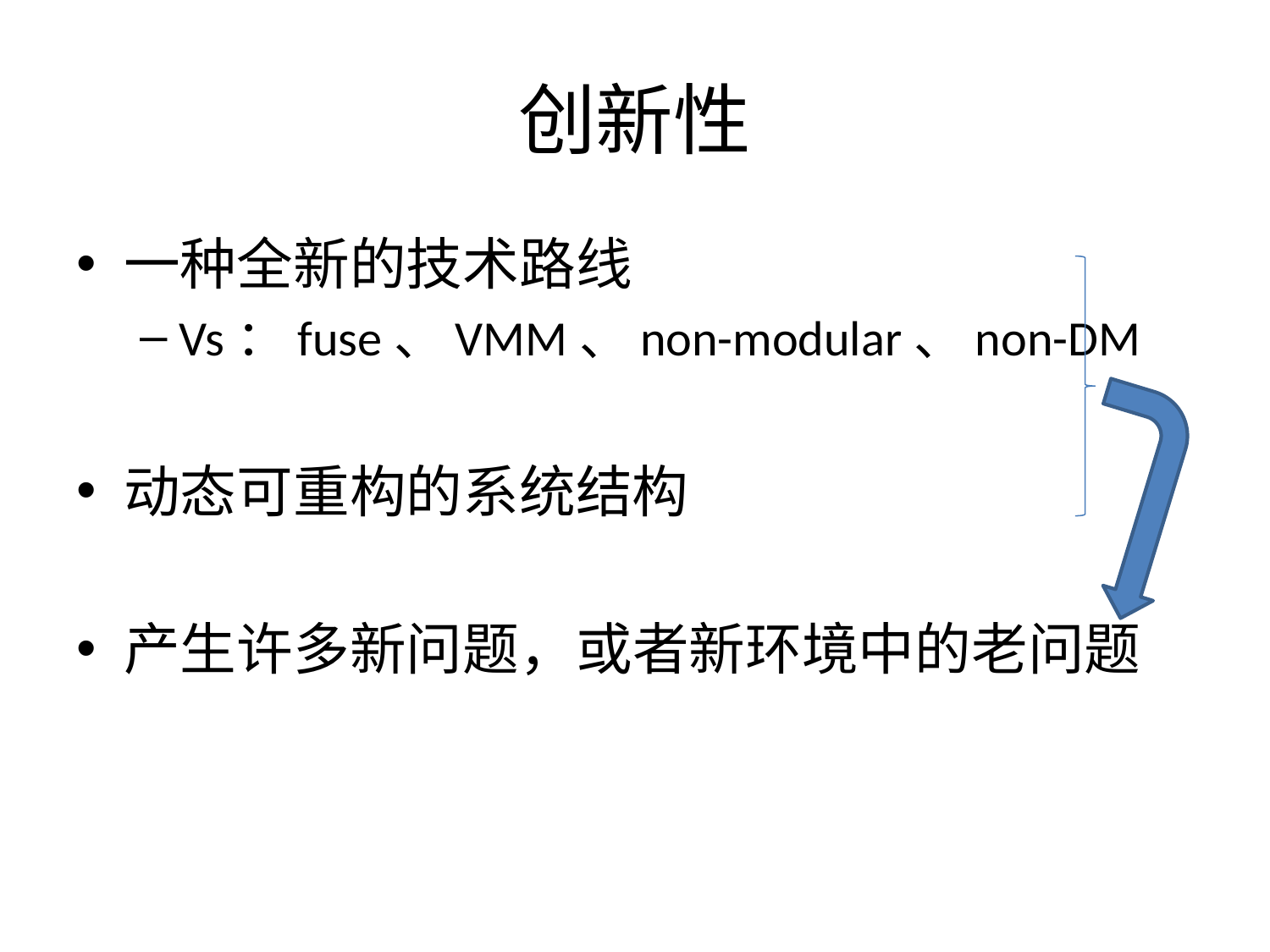

# 创新性
一种全新的技术路线
Vs：fuse、VMM、non-modular、non-DM

动态可重构的系统结构

产生许多新问题，或者新环境中的老问题